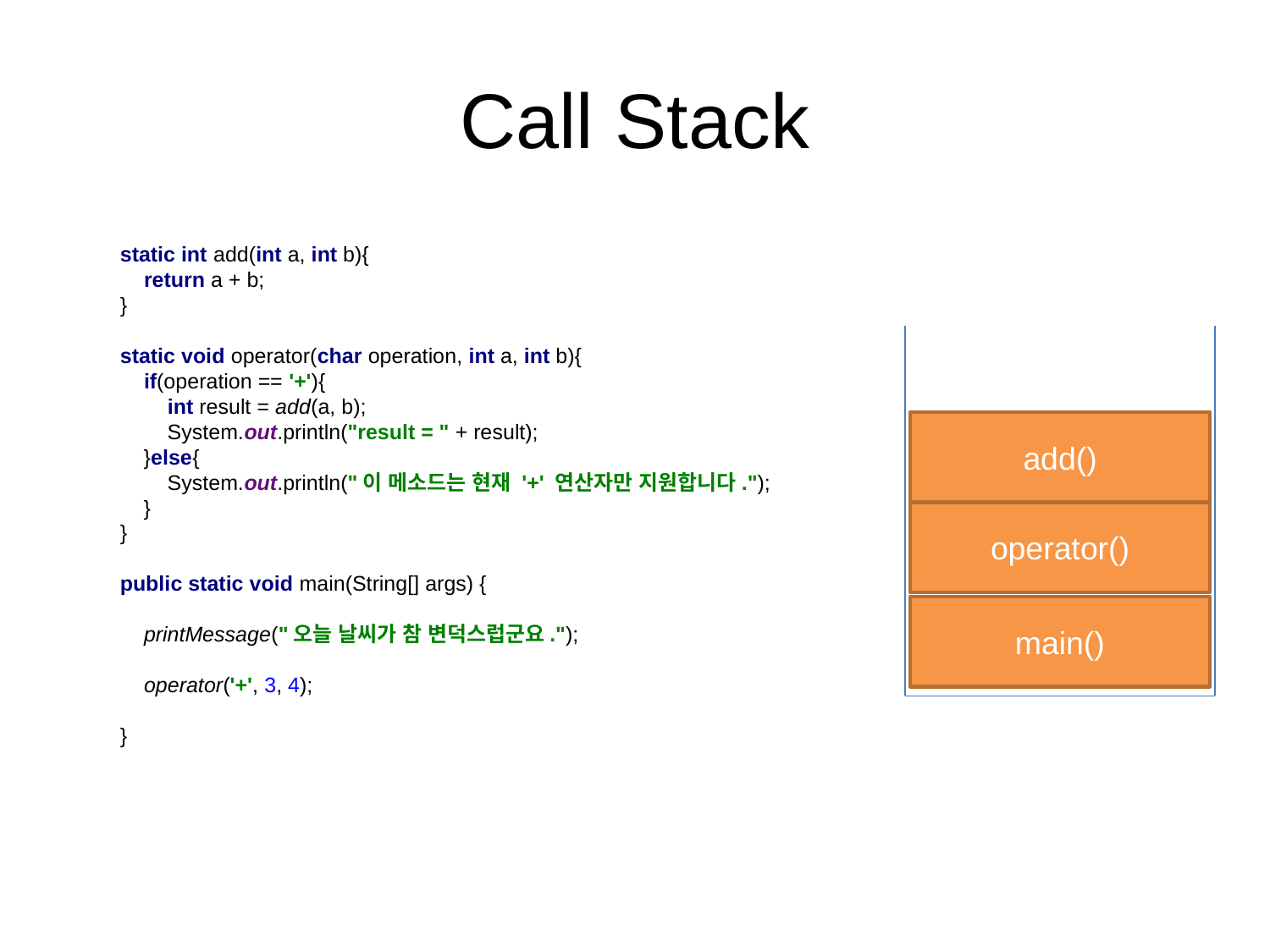

# Call Stack

static int add(int a, int b){
    return a + b;
}
static void operator(char operation, int a, int b){
    if(operation == '+'){
        int result = add(a, b);
        System.out.println("result = " + result);
    }else{
        System.out.println("이 메소드는 현재 '+' 연산자만 지원합니다.");
    }
}

public static void main(String[] args) {
    printMessage("오늘 날씨가 참 변덕스럽군요.");
    operator('+', 3, 4);
}
add()
operator()
main()